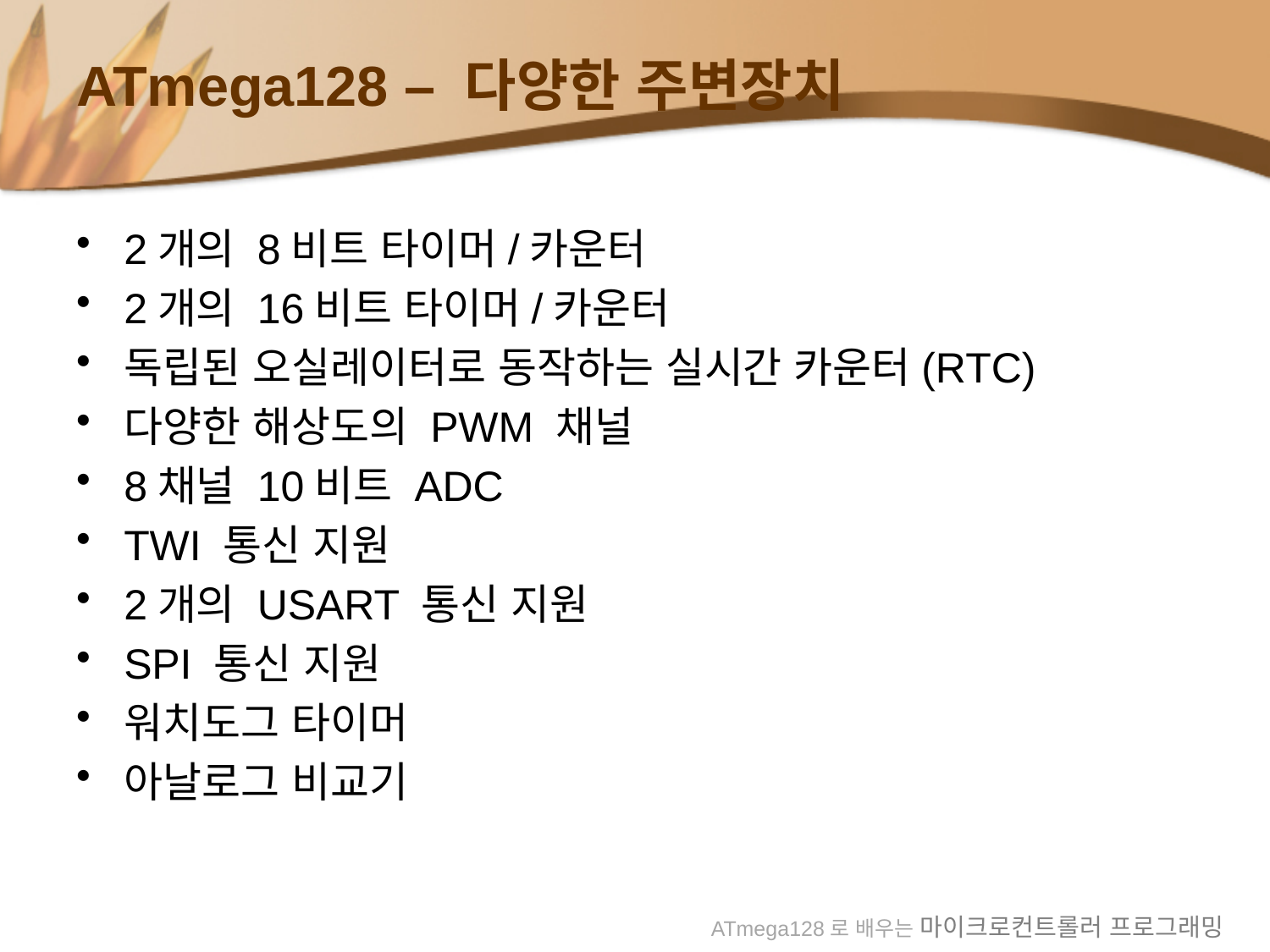

# ATmega128 – 다양한 주변장치
2개의 8비트 타이머/카운터
2개의 16비트 타이머/카운터
독립된 오실레이터로 동작하는 실시간 카운터(RTC)
다양한 해상도의 PWM 채널
8채널 10비트 ADC
TWI 통신 지원
2개의 USART 통신 지원
SPI 통신 지원
워치도그 타이머
아날로그 비교기